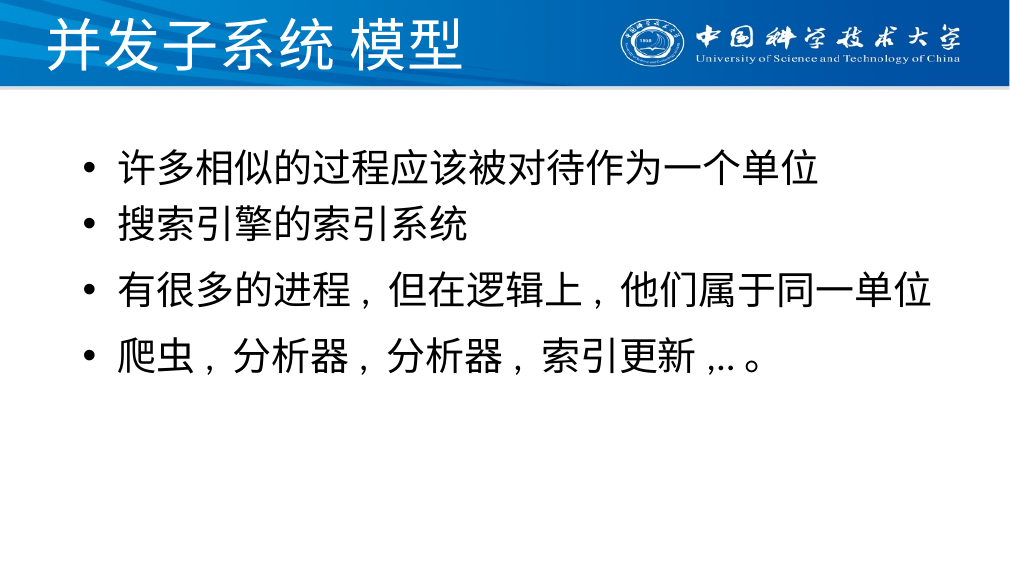

# 并发子系统 模型
许多相似的过程应该被对待作为一个单位
搜索引擎的索引系统
有很多的进程, 但在逻辑上, 他们属于同一单位
爬虫, 分析器, 分析器, 索引更新,..。